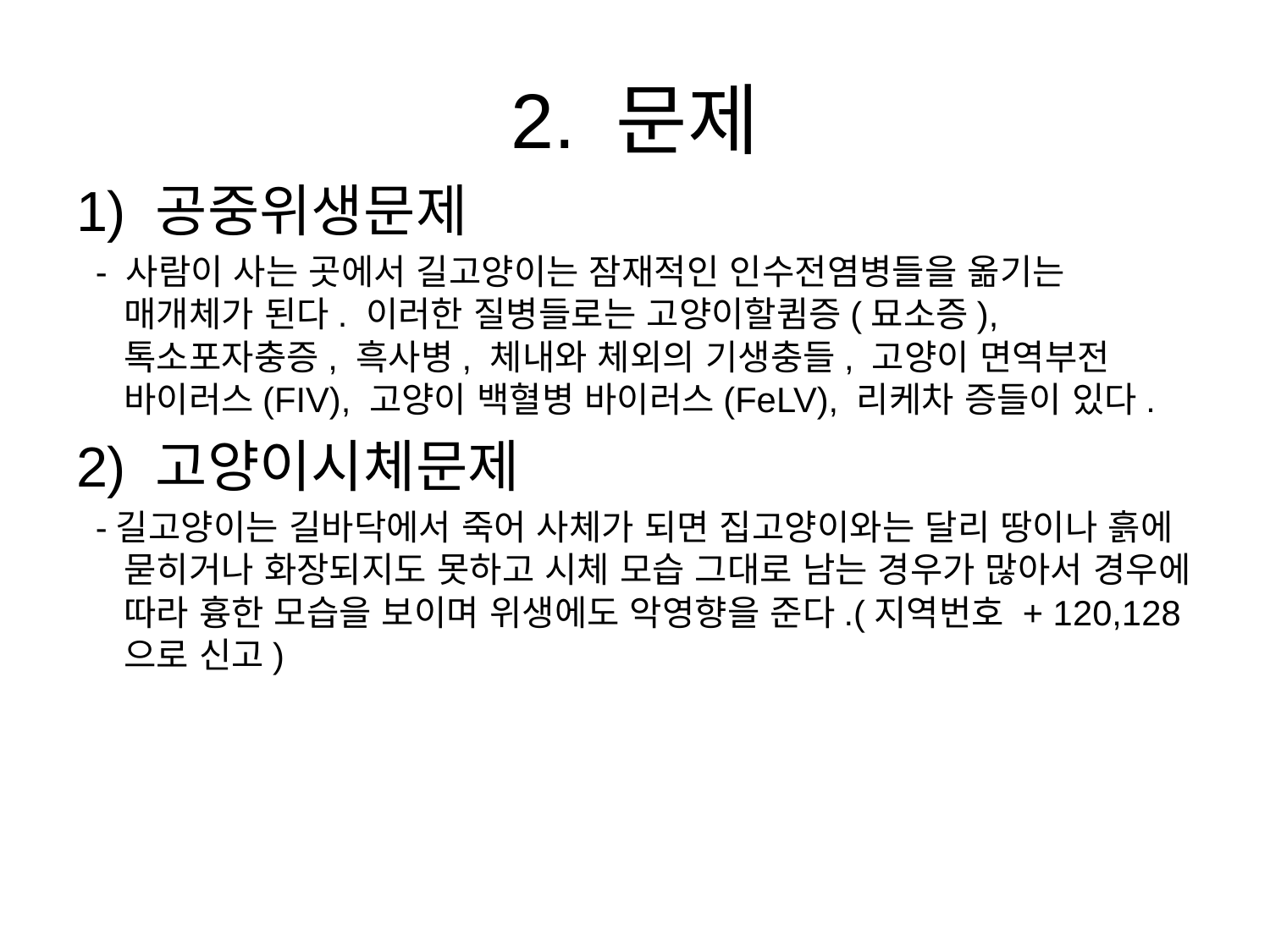

# 2. 문제
1) 공중위생문제
  - 사람이 사는 곳에서 길고양이는 잠재적인 인수전염병들을 옮기는 매개체가 된다. 이러한 질병들로는 고양이할큄증(묘소증), 톡소포자충증, 흑사병, 체내와 체외의 기생충들, 고양이 면역부전 바이러스(FIV), 고양이 백혈병 바이러스(FeLV), 리케차 증들이 있다.
2) 고양이시체문제
  -길고양이는 길바닥에서 죽어 사체가 되면 집고양이와는 달리 땅이나 흙에 묻히거나 화장되지도 못하고 시체 모습 그대로 남는 경우가 많아서 경우에 따라 흉한 모습을 보이며 위생에도 악영향을 준다.(지역번호 + 120,128 으로 신고)